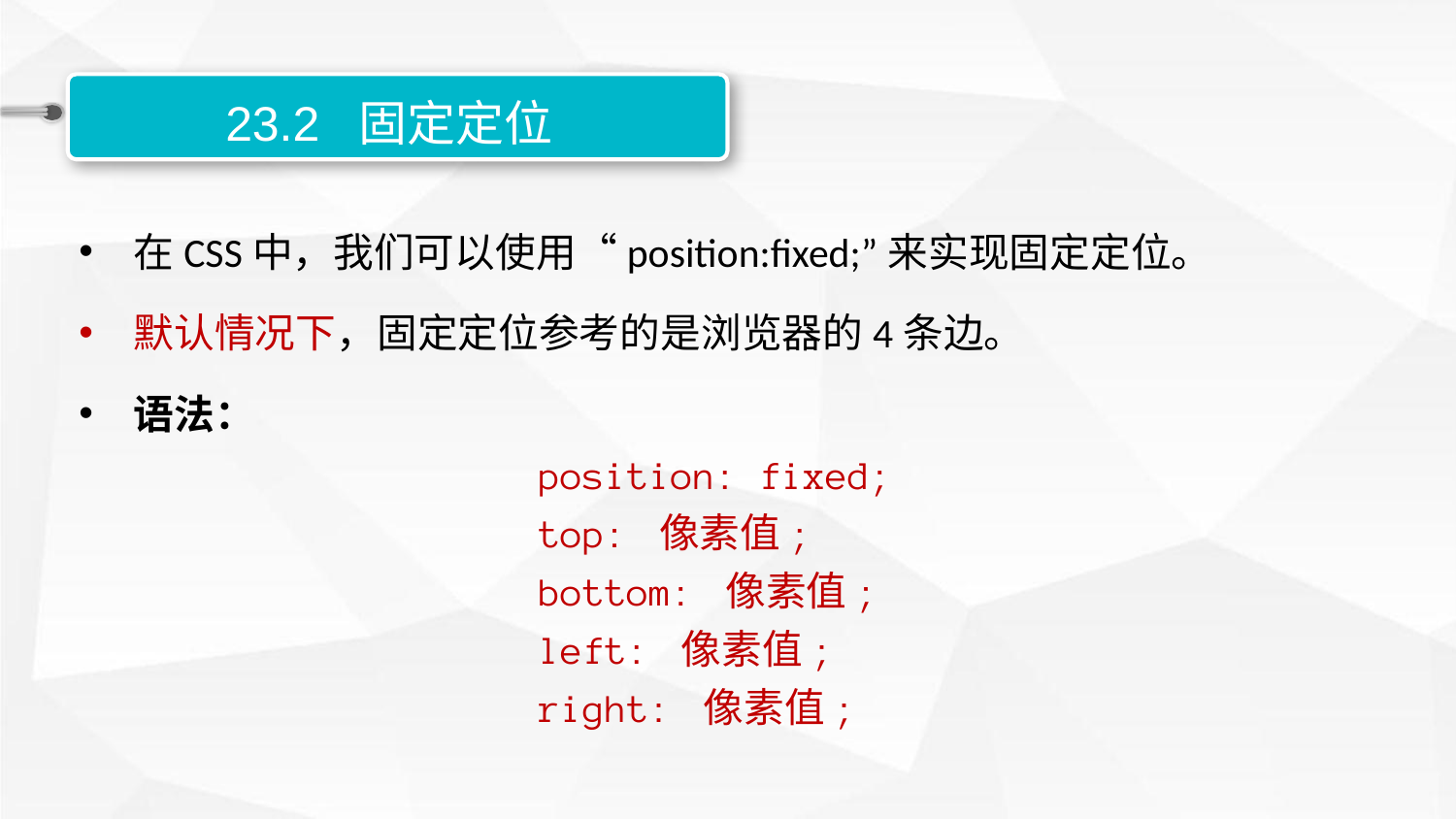

23.2  固定定位

在CSS中，我们可以使用“position:fixed;”来实现固定定位。
默认情况下，固定定位参考的是浏览器的4条边。
语法：
position: fixed;
top: 像素值;
bottom: 像素值;
left: 像素值;
right: 像素值;